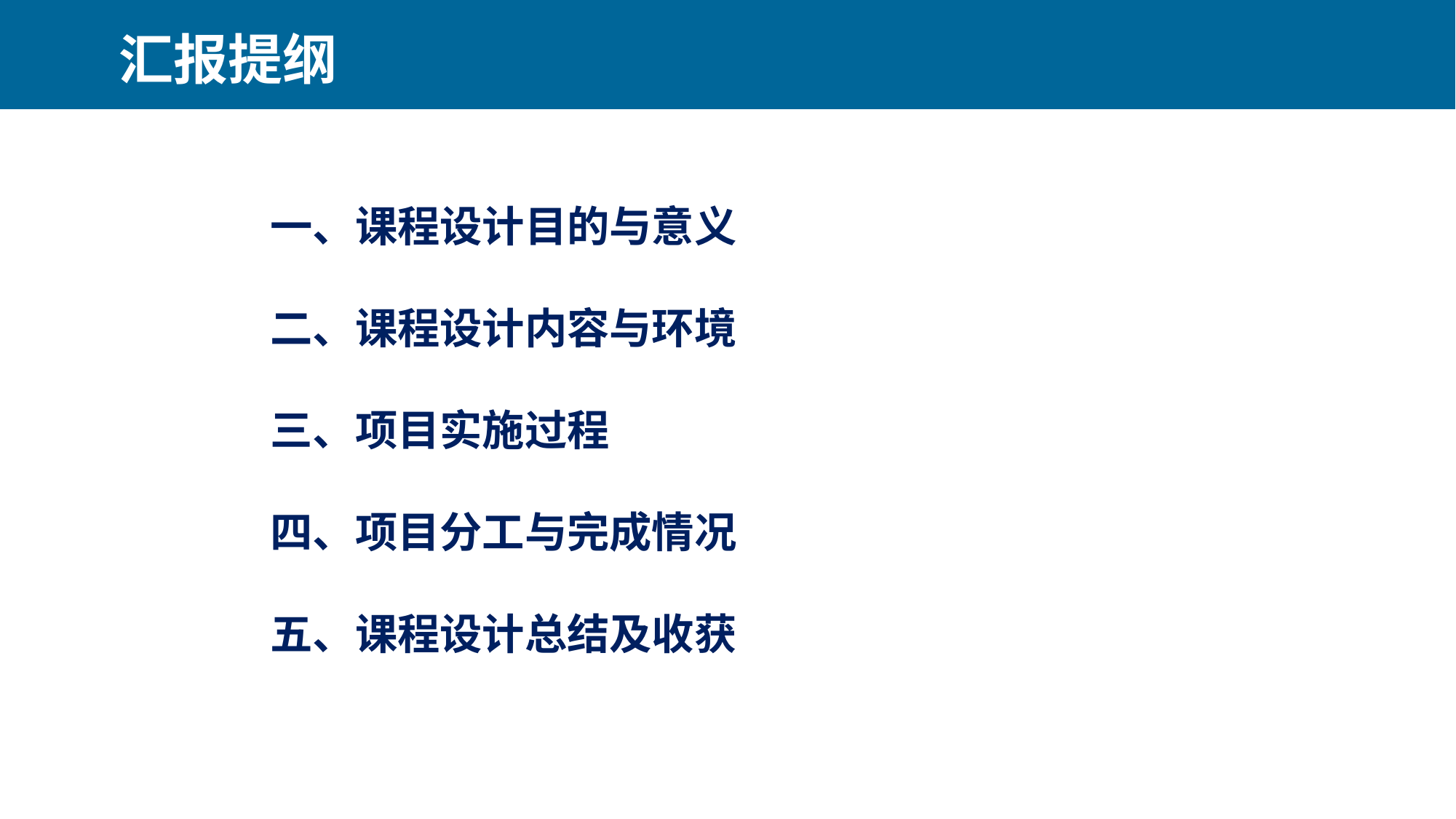

汇报提纲
一、课程设计目的与意义
二、课程设计内容与环境
三、项目实施过程
四、项目分工与完成情况
五、课程设计总结及收获